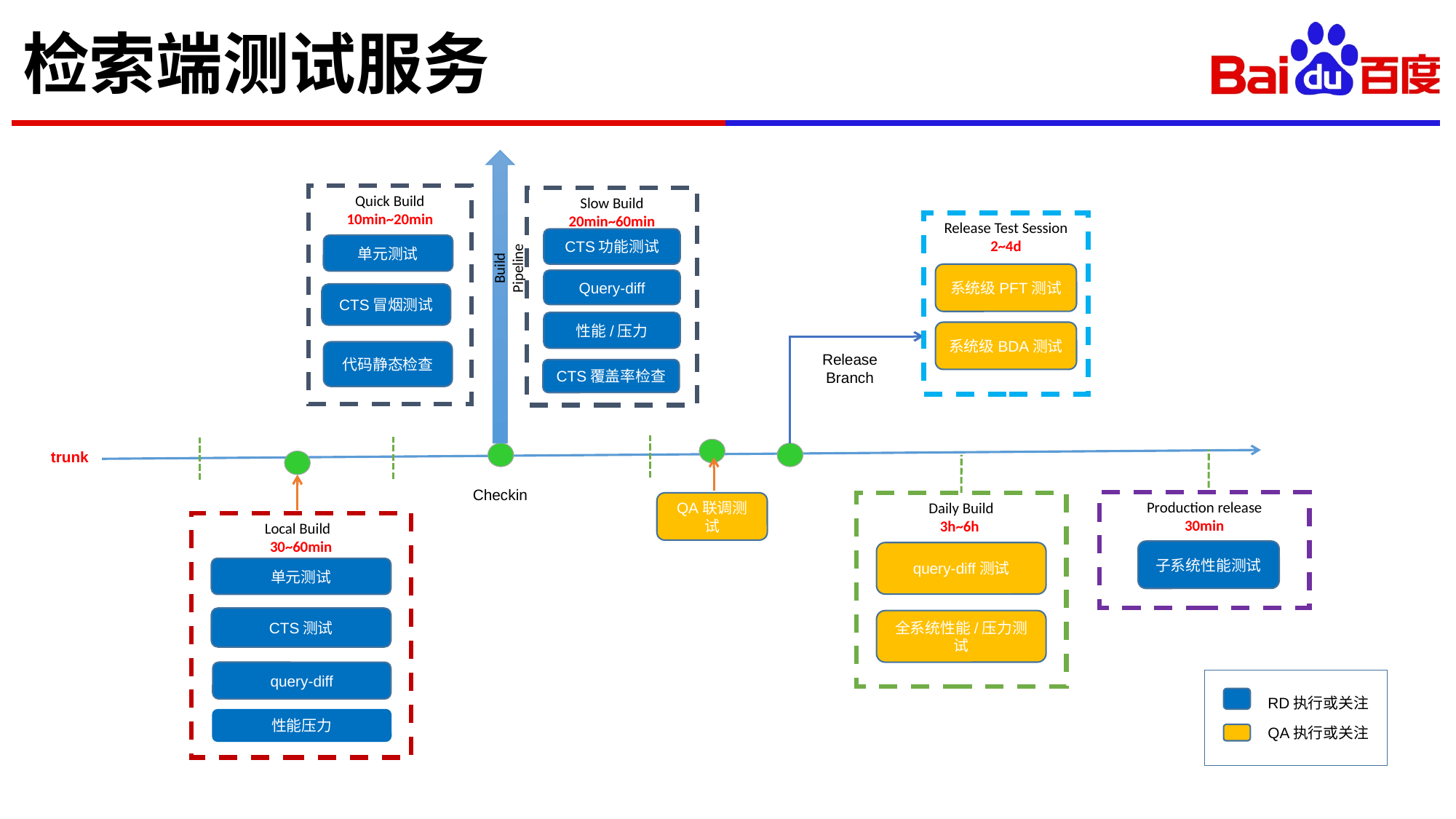

trunk
Local Build
30~60min
CTS测试
单元测试
query-diff

性能压力
代码静态检查
CTS冒烟测试
Checkin
Build Pipeline

Slow Build 20min~60min
性能/压力
CTS功能测试
Query-diff
QA联调测试

Release Branch
Daily Build
3h~6h
Release Test Session 2~4d
全系统性能/压力测试
query-diff测试
系统级BDA测试
# 检索端测试服务
Quick Build 10min~20min
单元测试
系统级PFT测试
CTS覆盖率检查
Production release
30min
子系统性能测试

RD执行或关注

QA执行或关注